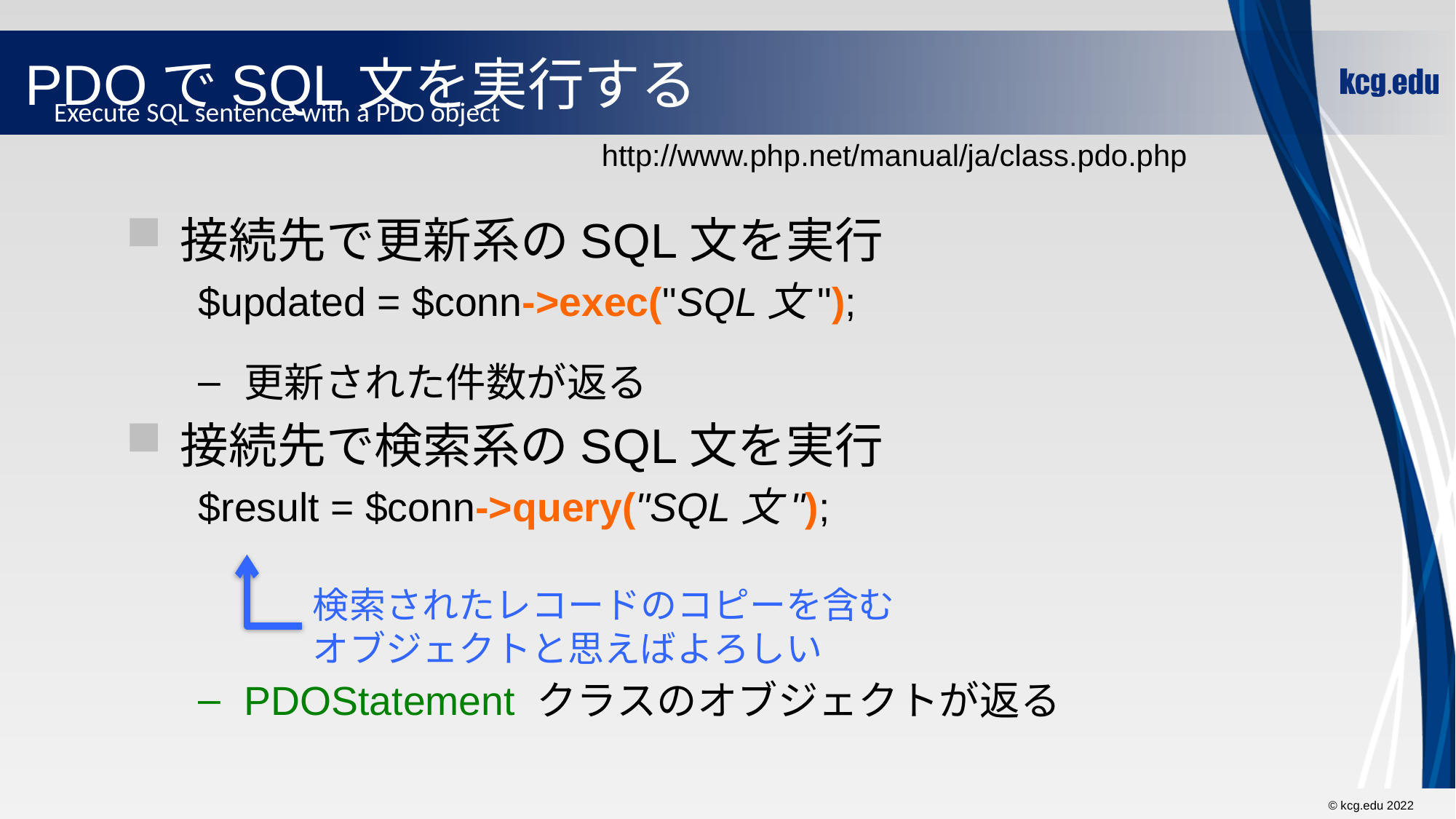

# PDOでSQL文を実行する
Execute SQL sentence with a PDO object
http://www.php.net/manual/ja/class.pdo.php
接続先で更新系のSQL文を実行
$updated = $conn->exec("SQL文");
更新された件数が返る
接続先で検索系のSQL文を実行
$result = $conn->query("SQL文");

PDOStatement クラスのオブジェクトが返る
検索されたレコードのコピーを含むオブジェクトと思えばよろしい